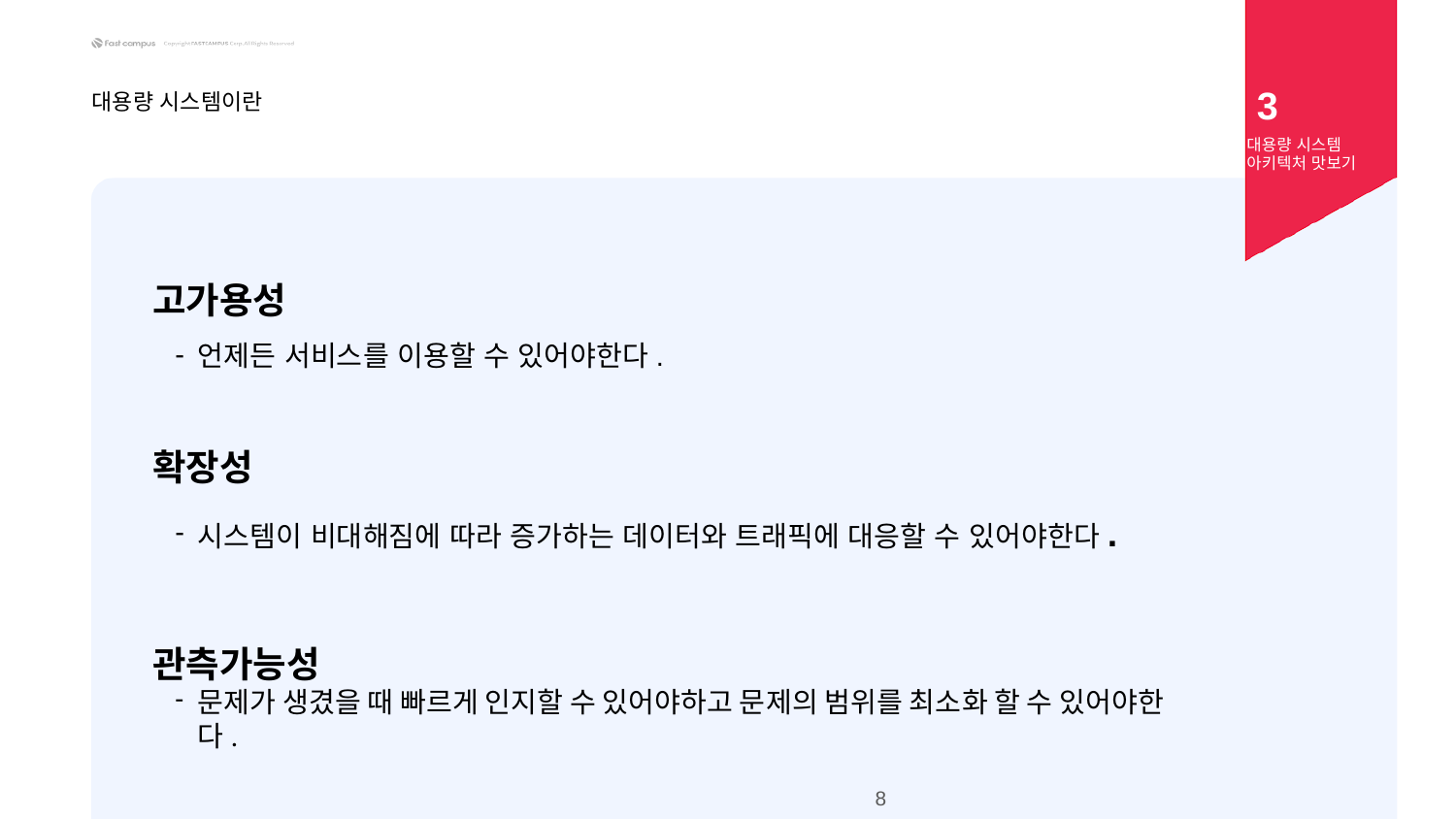

3
대용량 시스템이란
대용량 시스템 아키텍처 맛보기
고가용성
언제든 서비스를 이용할 수 있어야한다.

확장성
시스템이 비대해짐에 따라 증가하는 데이터와 트래픽에 대응할 수 있어야한다.

관측가능성
문제가 생겼을 때 빠르게 인지할 수 있어야하고 문제의 범위를 최소화 할 수 있어야한다.
8